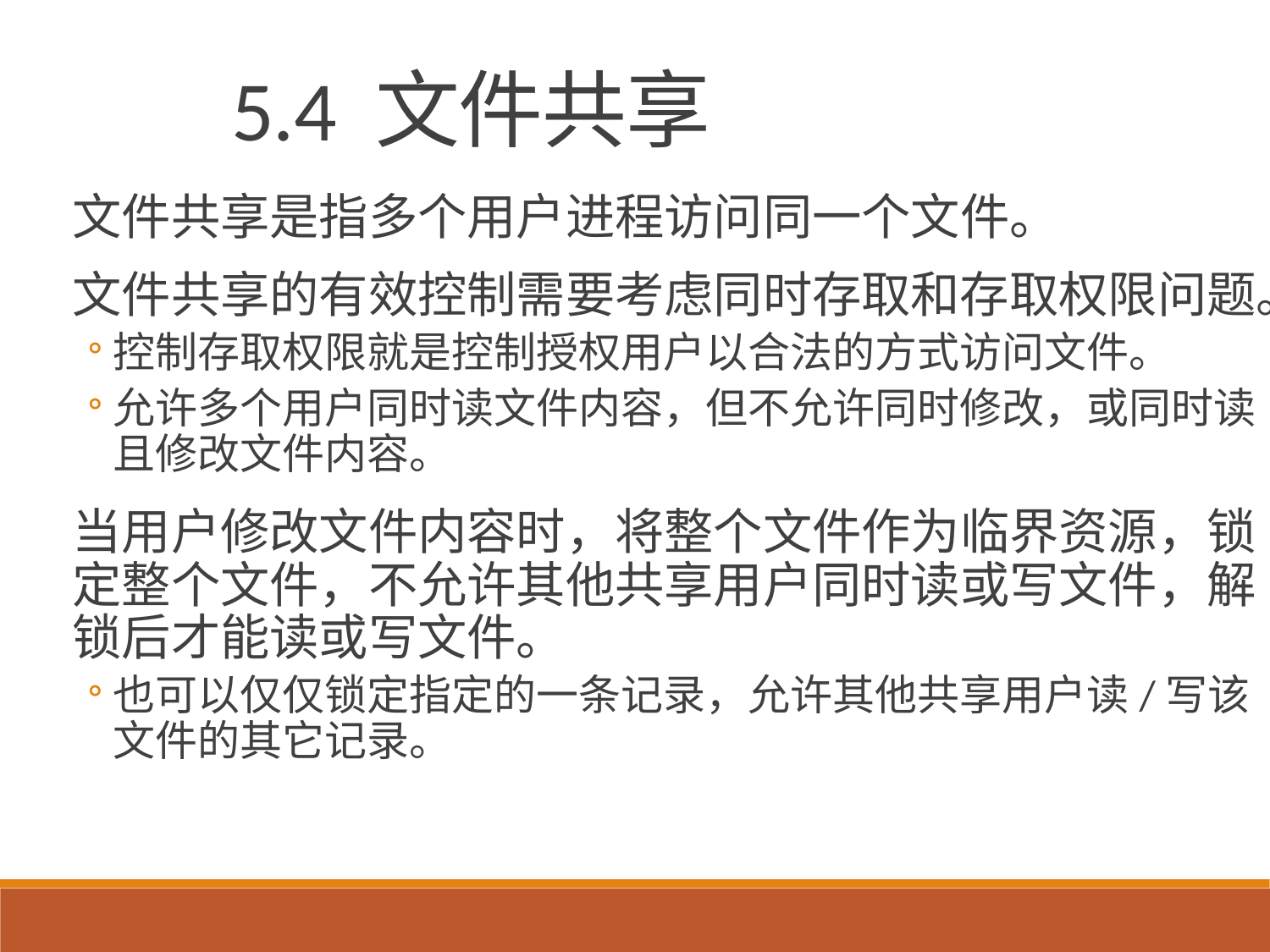

5.4 文件共享
文件共享是指多个用户进程访问同一个文件。
文件共享的有效控制需要考虑同时存取和存取权限问题。
控制存取权限就是控制授权用户以合法的方式访问文件。
允许多个用户同时读文件内容，但不允许同时修改，或同时读且修改文件内容。
当用户修改文件内容时，将整个文件作为临界资源，锁定整个文件，不允许其他共享用户同时读或写文件，解锁后才能读或写文件。
也可以仅仅锁定指定的一条记录，允许其他共享用户读/写该文件的其它记录。